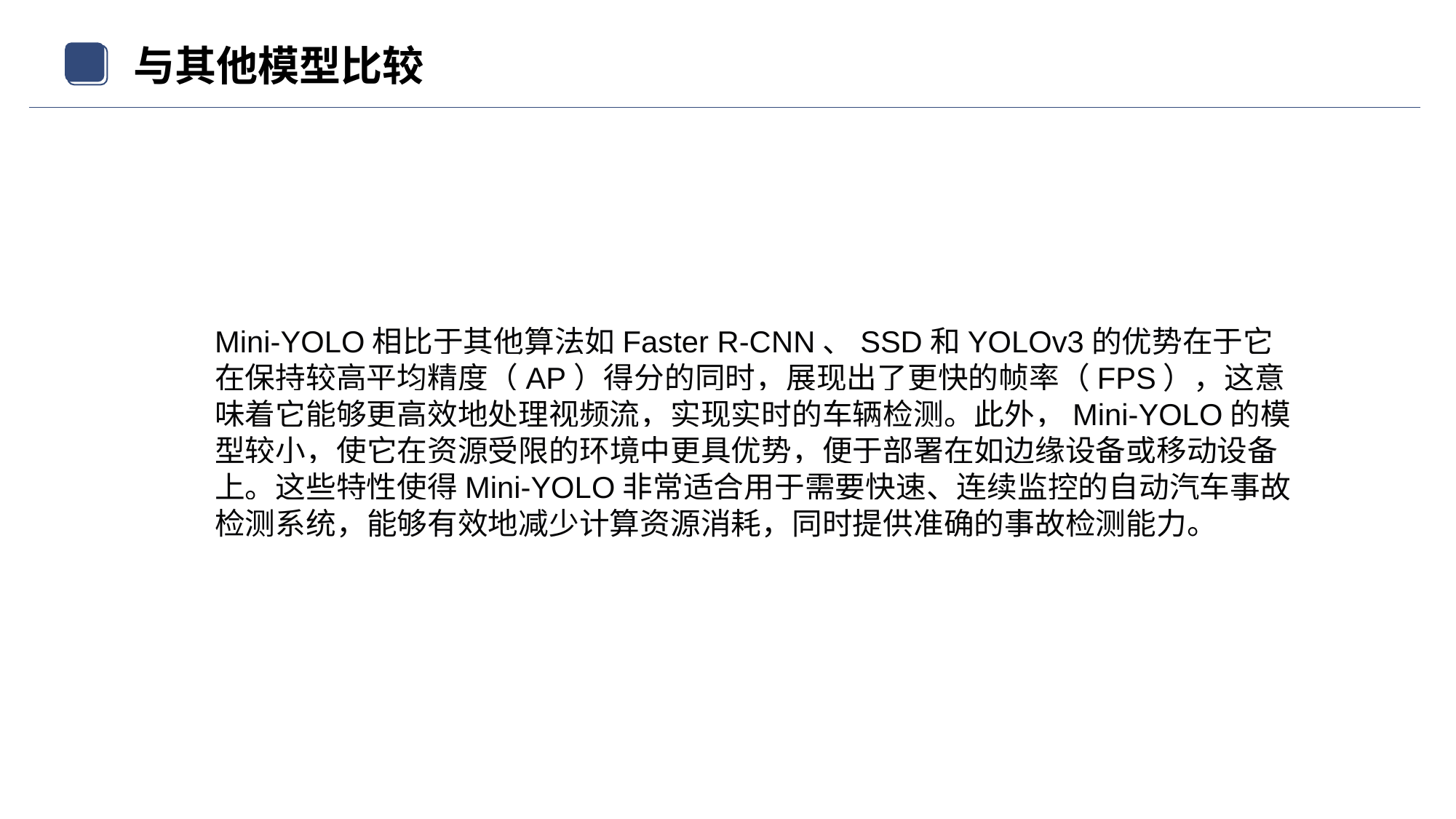

与其他模型比较
Mini-YOLO相比于其他算法如Faster R-CNN、SSD和YOLOv3的优势在于它在保持较高平均精度（AP）得分的同时，展现出了更快的帧率（FPS），这意味着它能够更高效地处理视频流，实现实时的车辆检测。此外，Mini-YOLO的模型较小，使它在资源受限的环境中更具优势，便于部署在如边缘设备或移动设备上。这些特性使得Mini-YOLO非常适合用于需要快速、连续监控的自动汽车事故检测系统，能够有效地减少计算资源消耗，同时提供准确的事故检测能力。